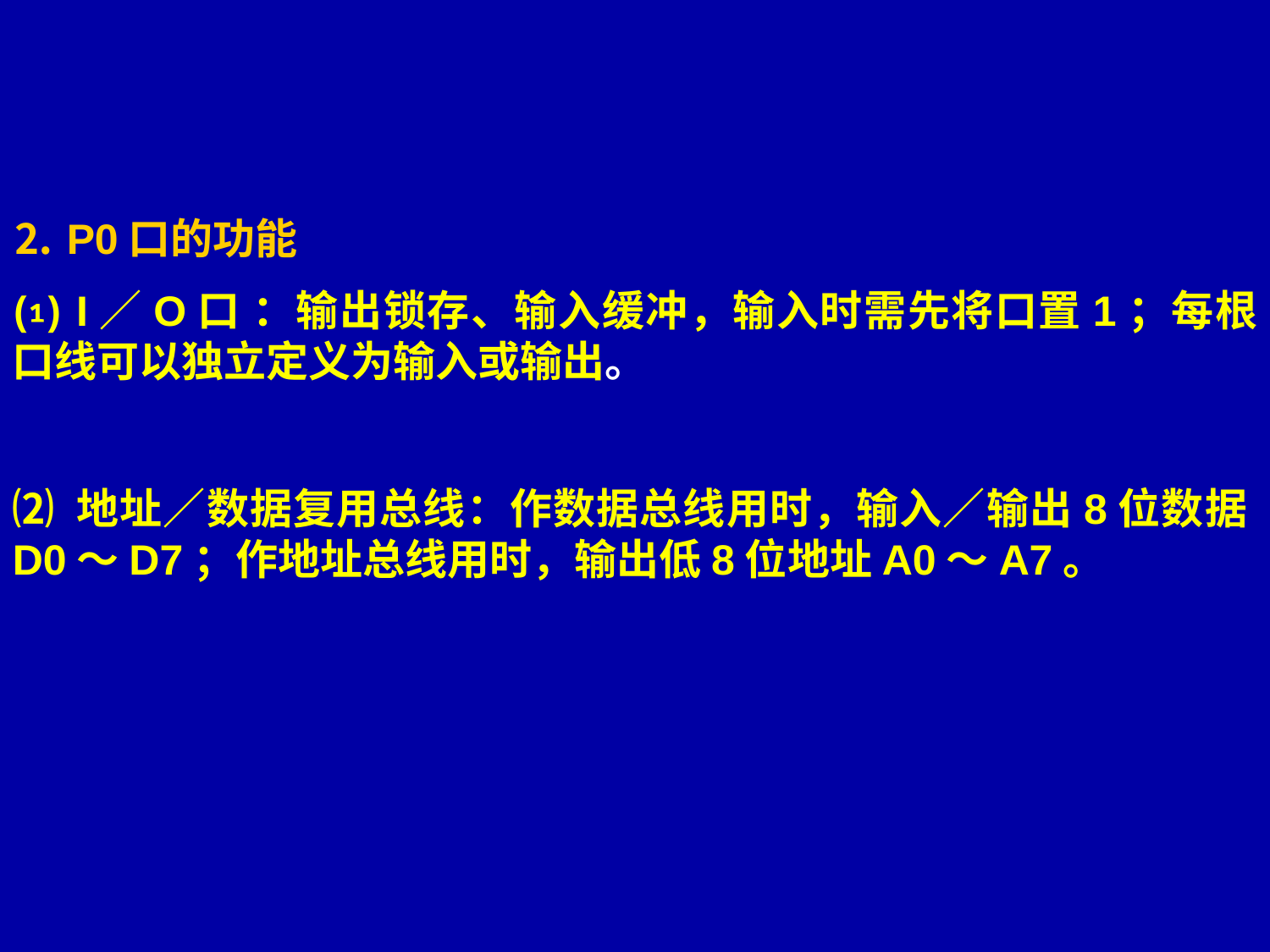

⒉ P0口的功能
⑴ I／O口 ：输出锁存、输入缓冲，输入时需先将口置1；每根口线可以独立定义为输入或输出。
⑵ 地址／数据复用总线：作数据总线用时，输入／输出8位数据D0～D7；作地址总线用时，输出低8位地址A0～A7。